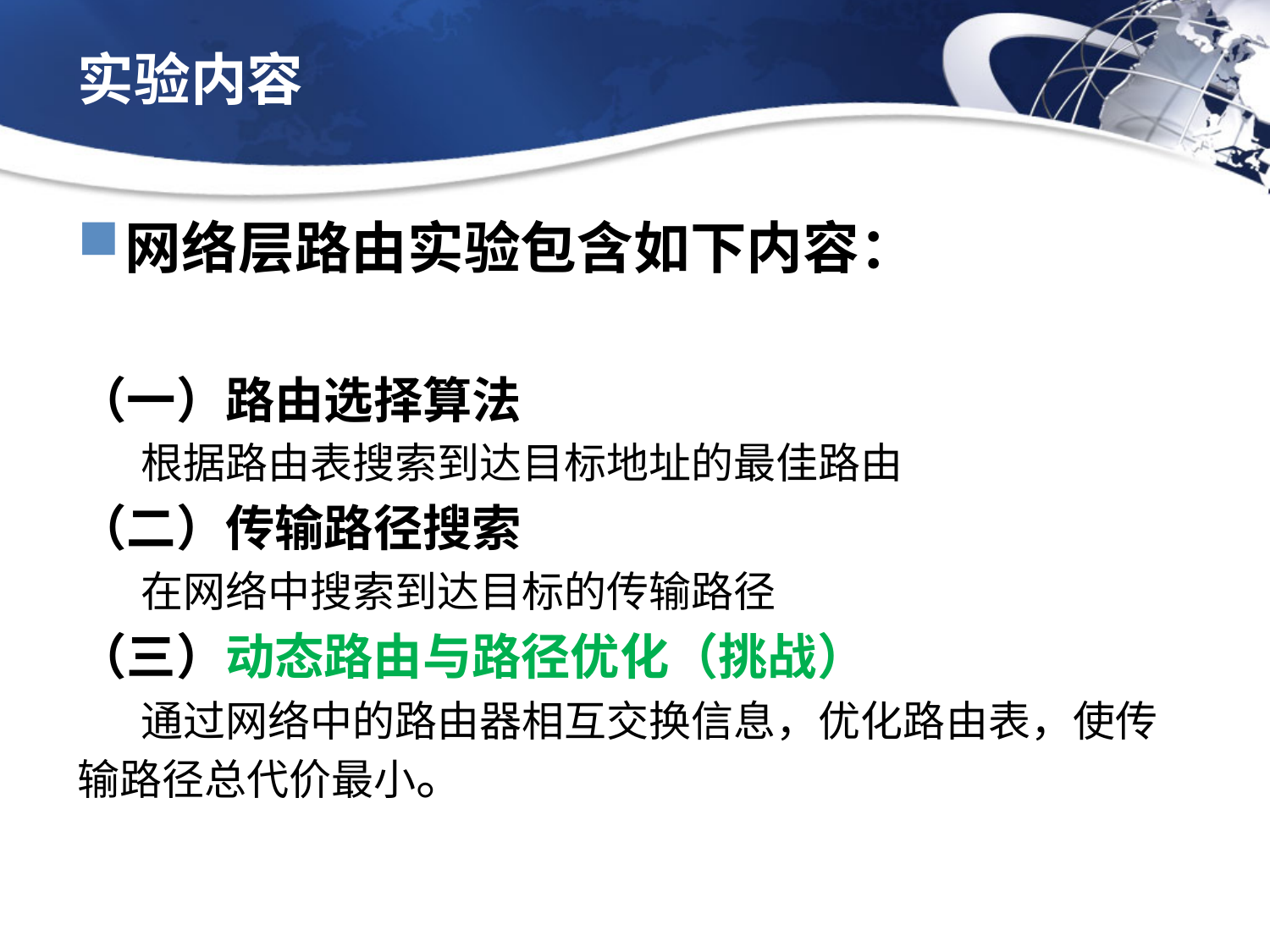

# 实验内容
网络层路由实验包含如下内容：

（一）路由选择算法
根据路由表搜索到达目标地址的最佳路由
（二）传输路径搜索
在网络中搜索到达目标的传输路径
（三）动态路由与路径优化（挑战）
通过网络中的路由器相互交换信息，优化路由表，使传输路径总代价最小。